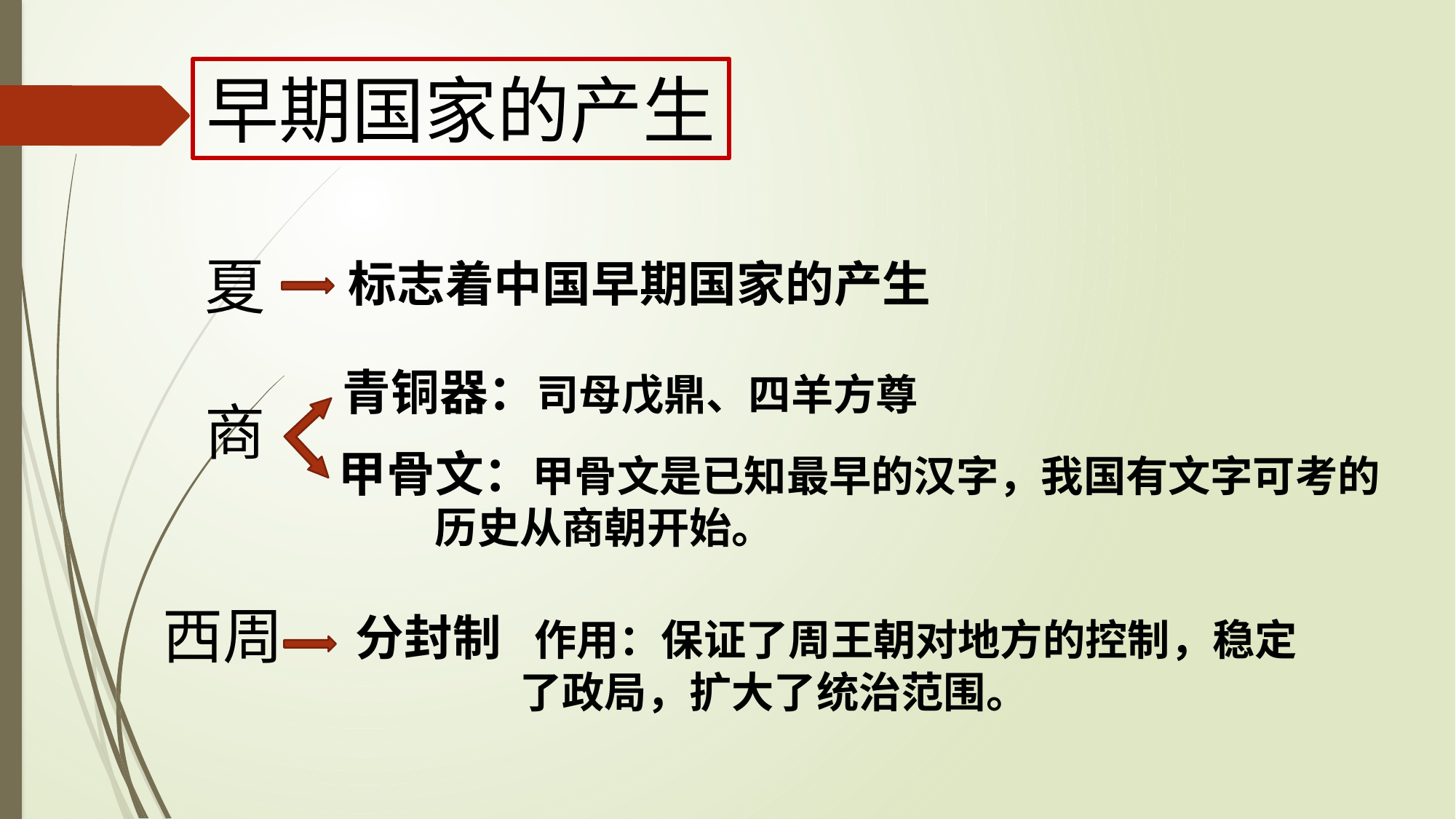

早期国家的产生

  夏

  商

西周
标志着中国早期国家的产生

青铜器：司母戊鼎、四羊方尊

甲骨文：甲骨文是已知最早的汉字，我国有文字可考的
         历史从商朝开始。

分封制   作用：保证了周王朝对地方的控制，稳定
                了政局，扩大了统治范围。